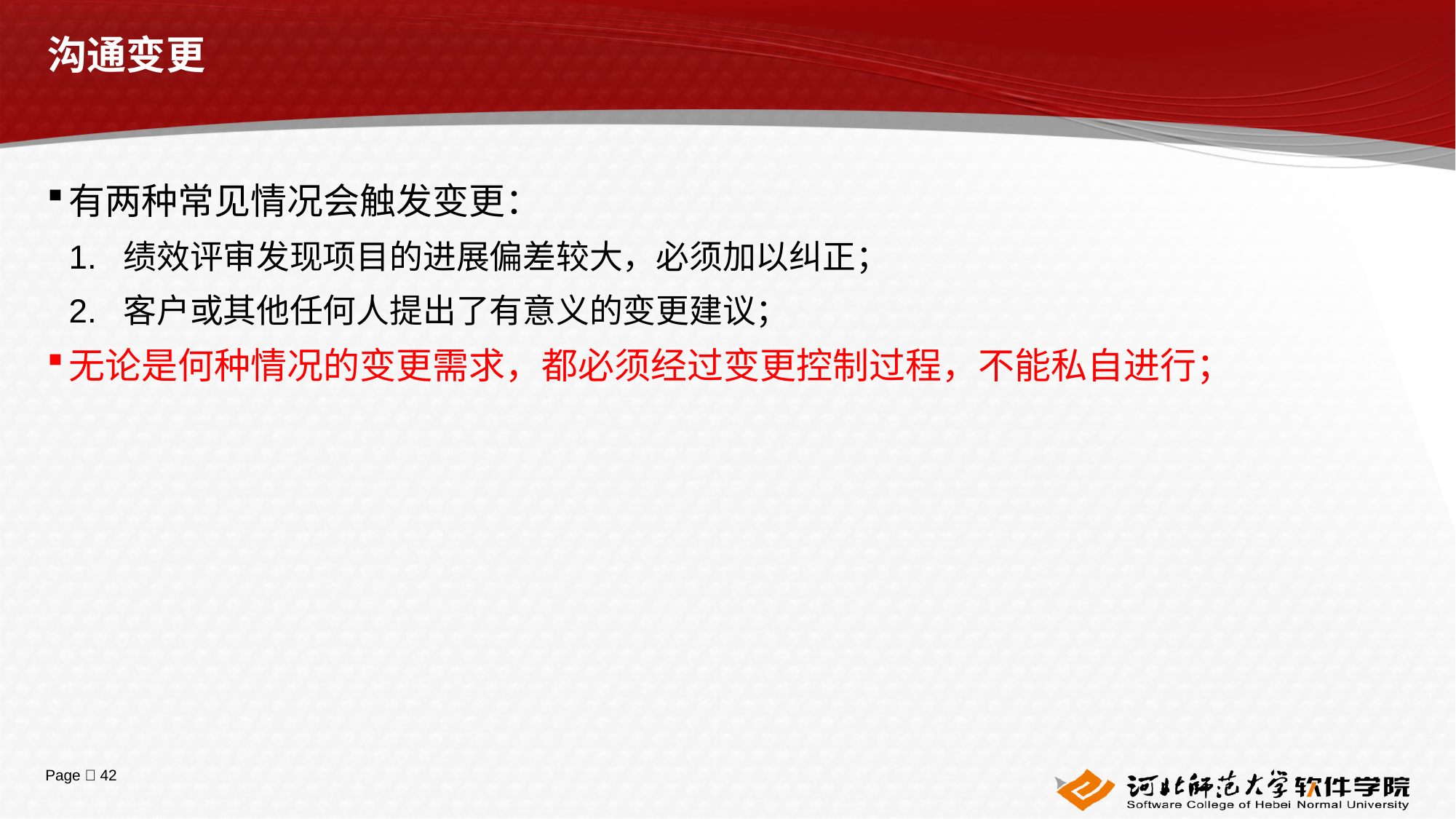

# 沟通变更
有两种常见情况会触发变更：
绩效评审发现项目的进展偏差较大，必须加以纠正；
客户或其他任何人提出了有意义的变更建议；
无论是何种情况的变更需求，都必须经过变更控制过程，不能私自进行；